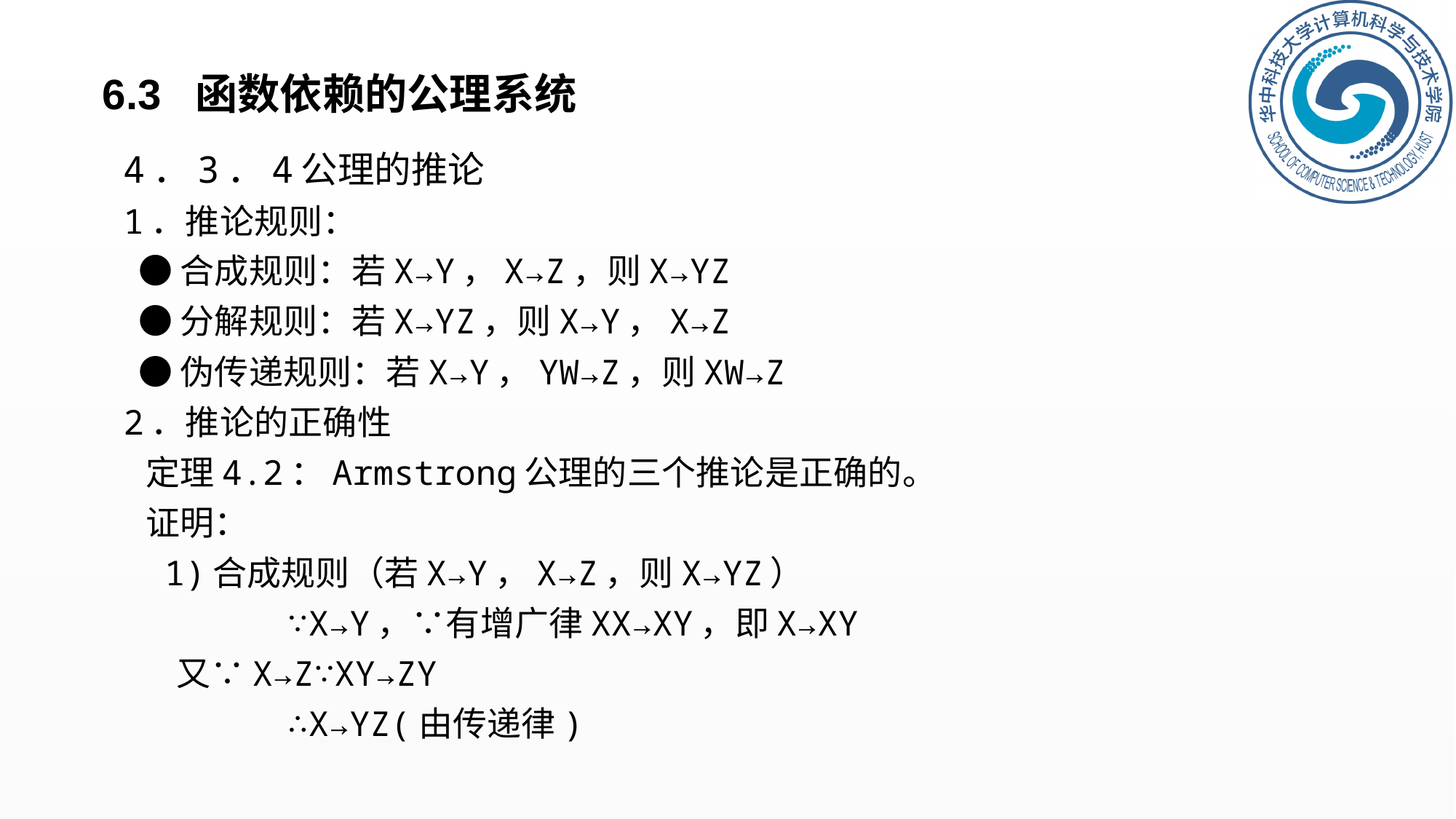

# 6.3  函数依赖的公理系统
4．3．4公理的推论
1．推论规则：
  ●合成规则：若X→Y，X→Z，则X→YZ
  ●分解规则：若X→YZ，则X→Y，X→Z
  ●伪传递规则：若X→Y，YW→Z，则XW→Z
2．推论的正确性
  定理4.2：Armstrong公理的三个推论是正确的。
  证明：
  1)合成规则（若X→Y，X→Z，则X→YZ）
        ∵X→Y，∵有增广律XX→XY，即X→XY
      又∵X→Z∵XY→ZY
        ∴X→YZ(由传递律)